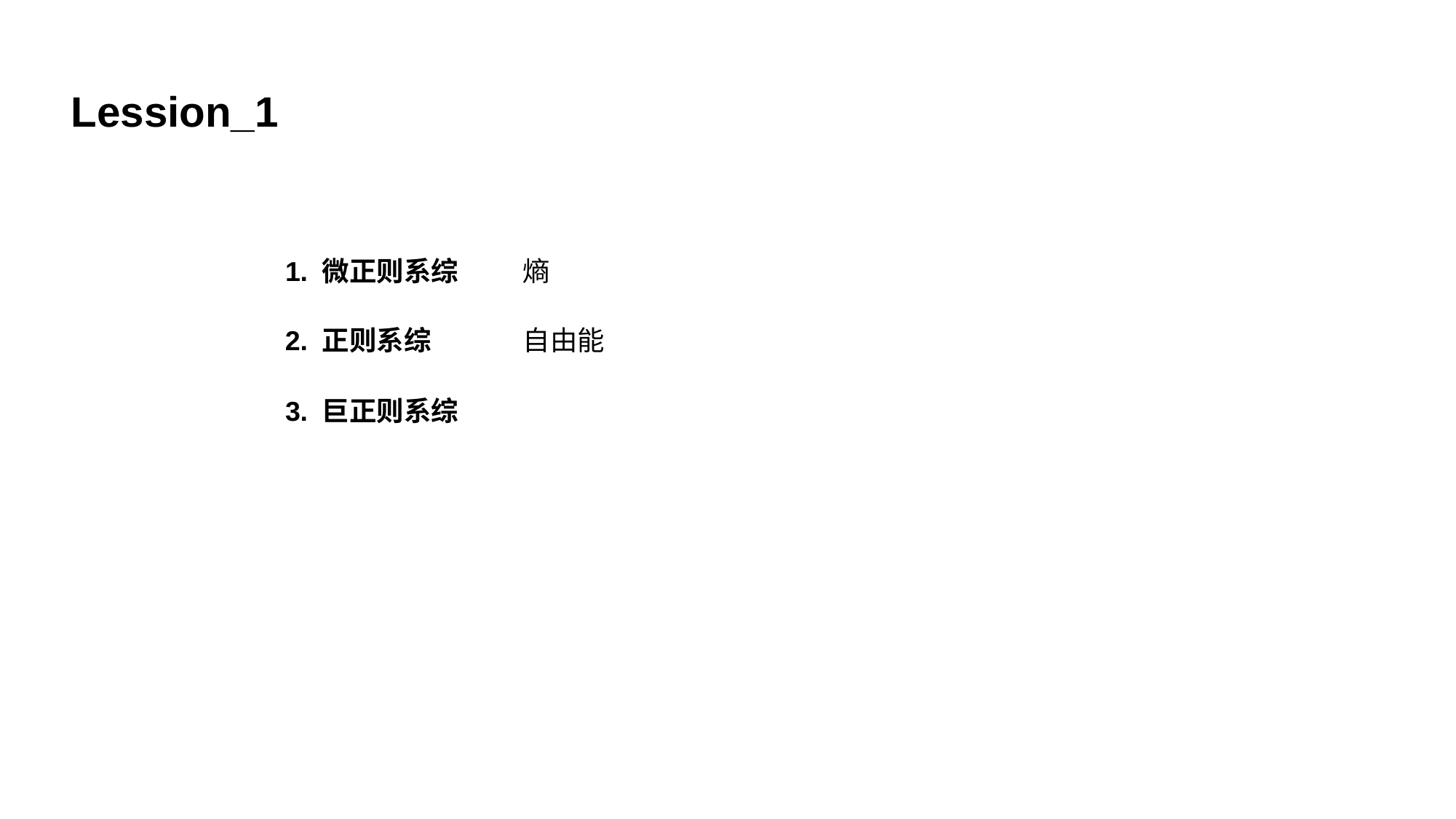

Lession_1
1. 微正则系综
熵
2. 正则系综
自由能
3. 巨正则系综